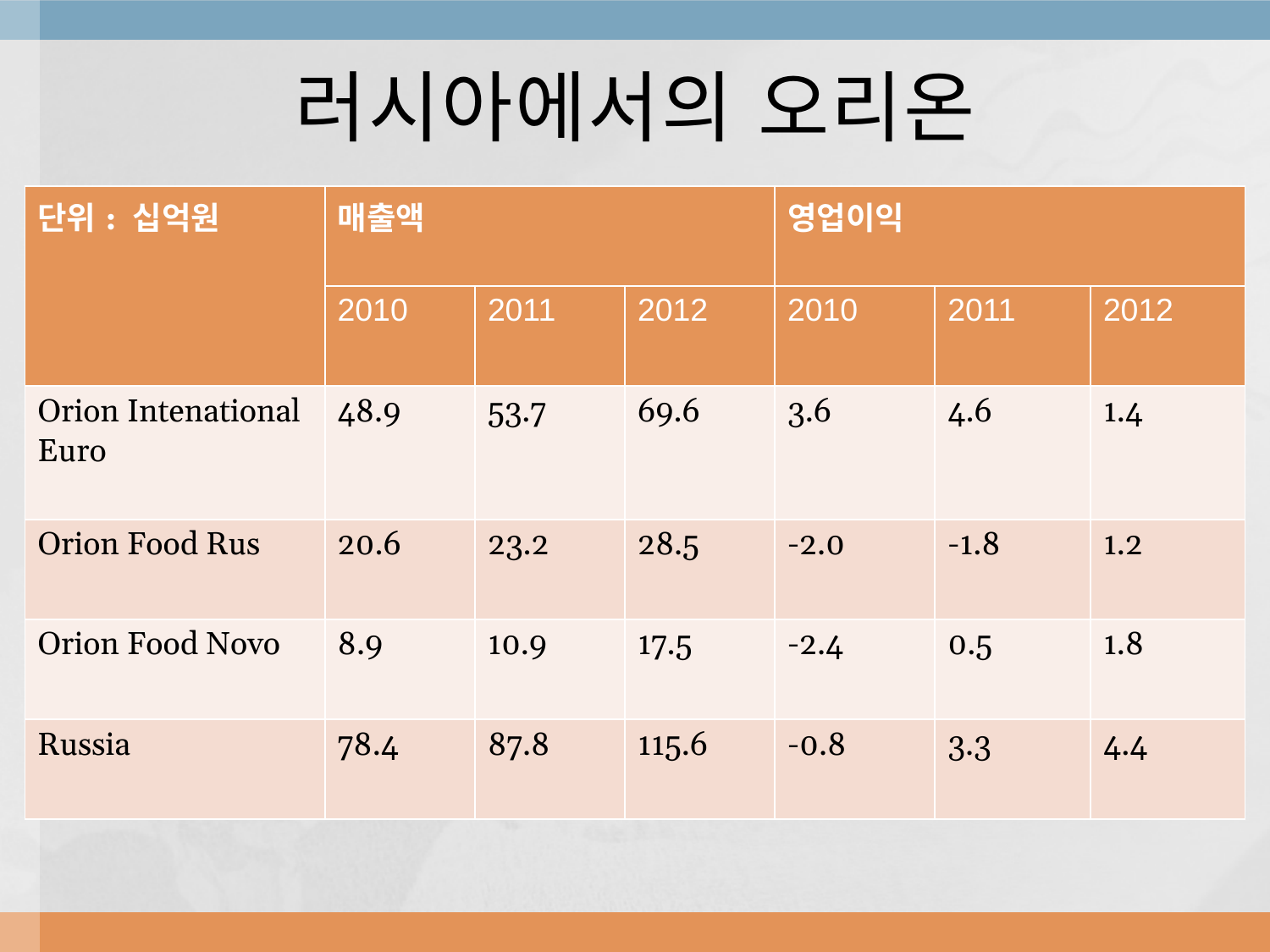

# 러시아에서의 오리온
| 단위: 십억원 | 매출액 |  |  | 영업이익 |  |  |
| --- | --- | --- | --- | --- | --- | --- |
|  | 2010 | 2011 | 2012 | 2010 | 2011 | 2012 |
| Orion Intenational Euro | 48.9 | 53.7 | 69.6 | 3.6 | 4.6 | 1.4 |
| Orion Food Rus | 20.6 | 23.2 | 28.5 | -2.0 | -1.8 | 1.2 |
| Orion Food Novo | 8.9 | 10.9 | 17.5 | -2.4 | 0.5 | 1.8 |
| Russia | 78.4 | 87.8 | 115.6 | -0.8 | 3.3 | 4.4 |
매출액과 영업이익의 감소 원인은 루블화 가치 폭락으로 인해 원화 표기시 감소한 것처럼 보이는 것이라 생각됨
2010년부터 2013년까지의 매출액은 상승세를 보임. 그러나 2014년 말 시작된 루블화 약세와 매출액 감소 시기가 겹친 것을 보고 판단